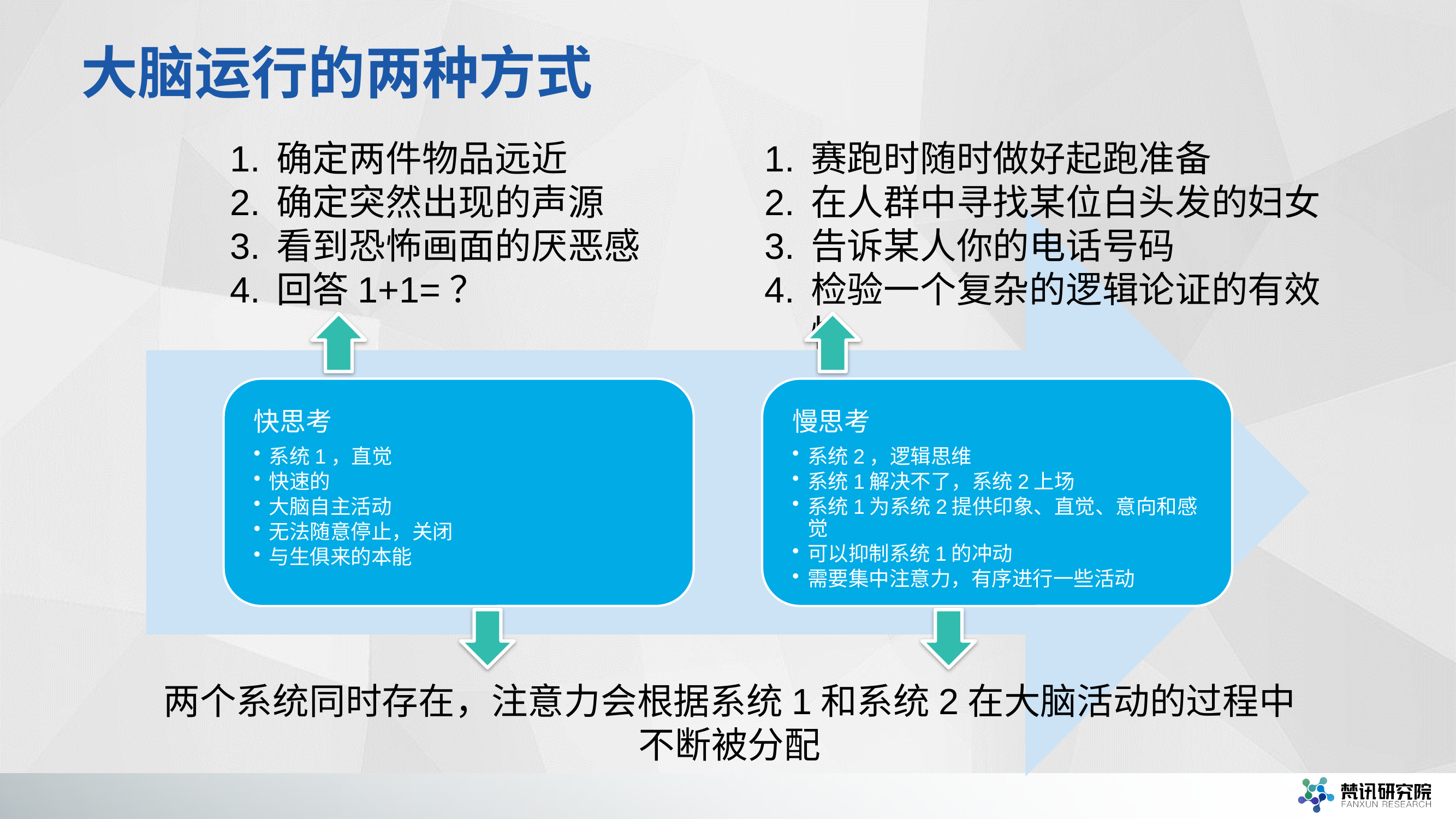

# 大脑运行的两种方式
确定两件物品远近
确定突然出现的声源
看到恐怖画面的厌恶感
回答1+1=？
赛跑时随时做好起跑准备
在人群中寻找某位白头发的妇女
告诉某人你的电话号码
检验一个复杂的逻辑论证的有效性
快思考
系统1，直觉
快速的
大脑自主活动
无法随意停止，关闭
与生俱来的本能
慢思考
系统2，逻辑思维
系统1解决不了，系统2上场
系统1为系统2提供印象、直觉、意向和感觉
可以抑制系统1的冲动
需要集中注意力，有序进行一些活动

两个系统同时存在，注意力会根据系统1和系统2在大脑活动的过程中不断被分配